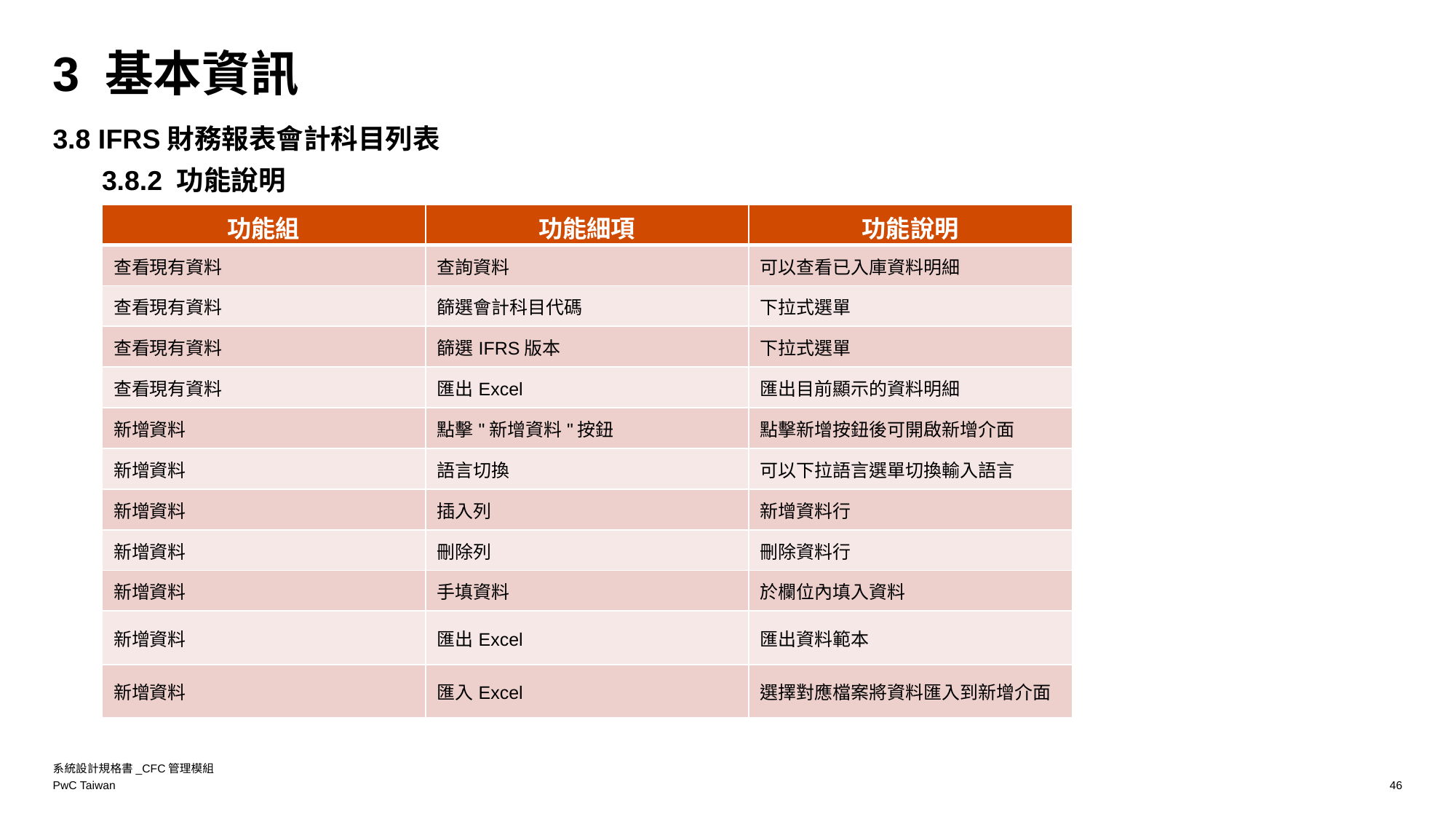

# 3 基本資訊
3.8 IFRS財務報表會計科目列表
3.8.2 功能說明
| 功能組 | 功能細項 | 功能說明 |
| --- | --- | --- |
| 查看現有資料 | 查詢資料 | 可以查看已入庫資料明細 |
| 查看現有資料 | 篩選會計科目代碼 | 下拉式選單 |
| 查看現有資料 | 篩選IFRS版本 | 下拉式選單 |
| 查看現有資料 | 匯出Excel | 匯出目前顯示的資料明細 |
| 新增資料 | 點擊"新增資料"按鈕 | 點擊新增按鈕後可開啟新增介面 |
| 新增資料 | 語言切換 | 可以下拉語言選單切換輸入語言 |
| 新增資料 | 插入列 | 新增資料行 |
| 新增資料 | 刪除列 | 刪除資料行 |
| 新增資料 | 手填資料 | 於欄位內填入資料 |
| 新增資料 | 匯出Excel | 匯出資料範本 |
| 新增資料 | 匯入Excel | 選擇對應檔案將資料匯入到新增介面 |
系統設計規格書_CFC管理模組
46